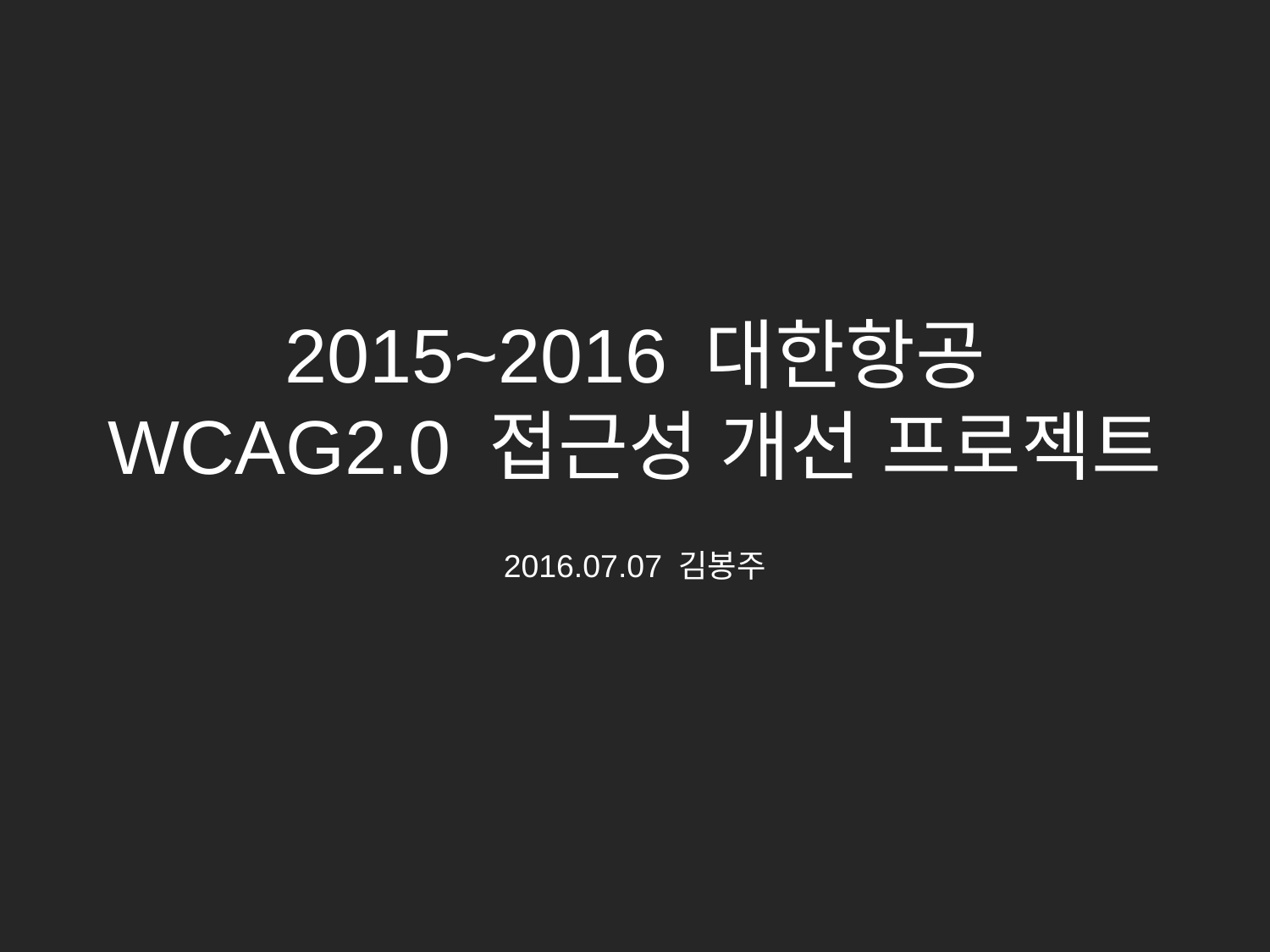

# 2015~2016 대한항공 WCAG2.0 접근성 개선 프로젝트
2016.07.07 김봉주